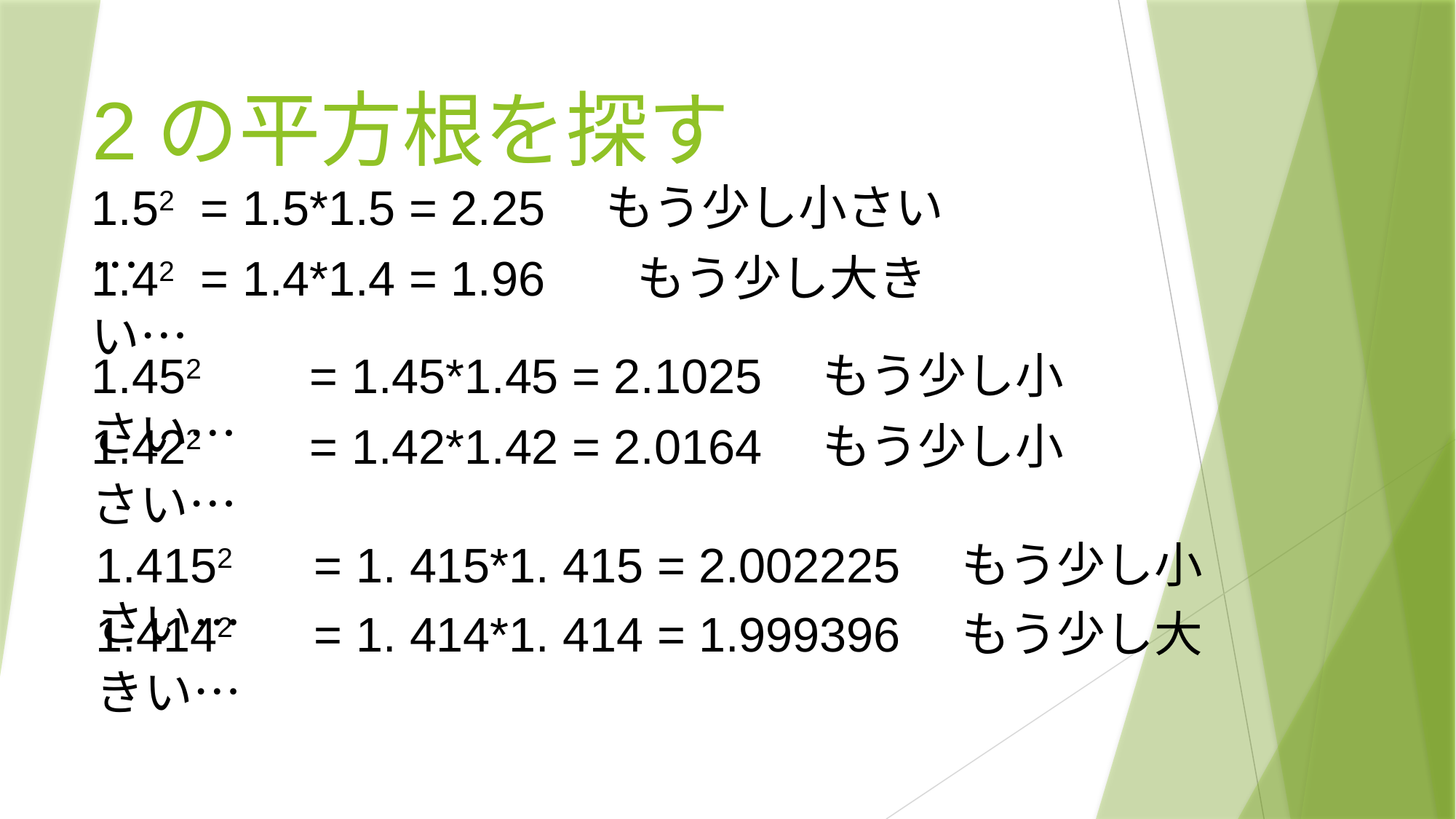

# 2の平方根を探す

1.52	= 1.5*1.5 = 2.25　もう少し小さい…
1.42	= 1.4*1.4 = 1.96	もう少し大きい…
1.452	= 1.45*1.45 = 2.1025　もう少し小さい…
1.422	= 1.42*1.42 = 2.0164　もう少し小さい…
1.4152	= 1. 415*1. 415 = 2.002225　もう少し小さい…
1.4142	= 1. 414*1. 414 = 1.999396　もう少し大きい…